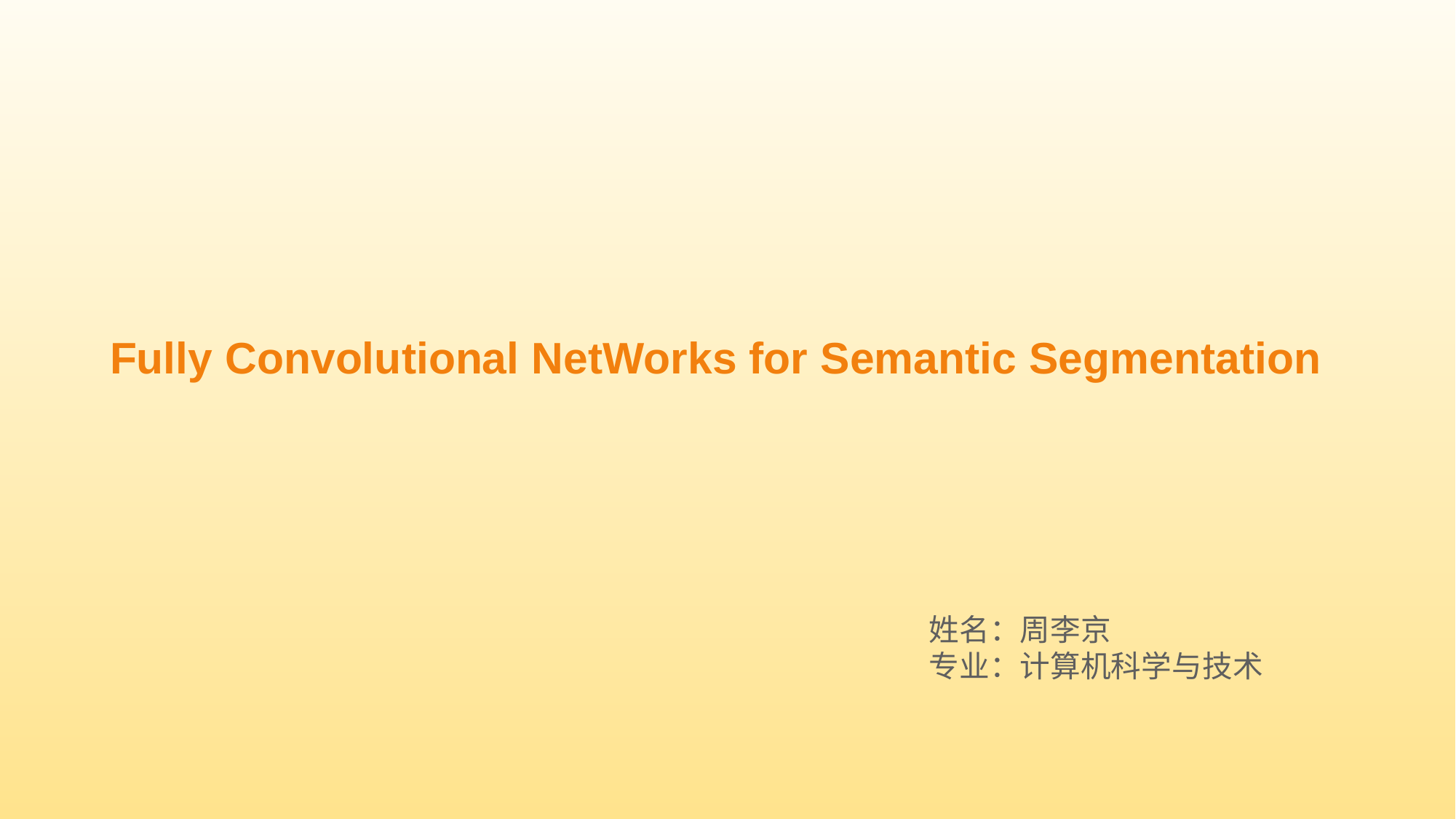

# Fully Convolutional NetWorks for Semantic Segmentation
姓名：周李京
专业：计算机科学与技术